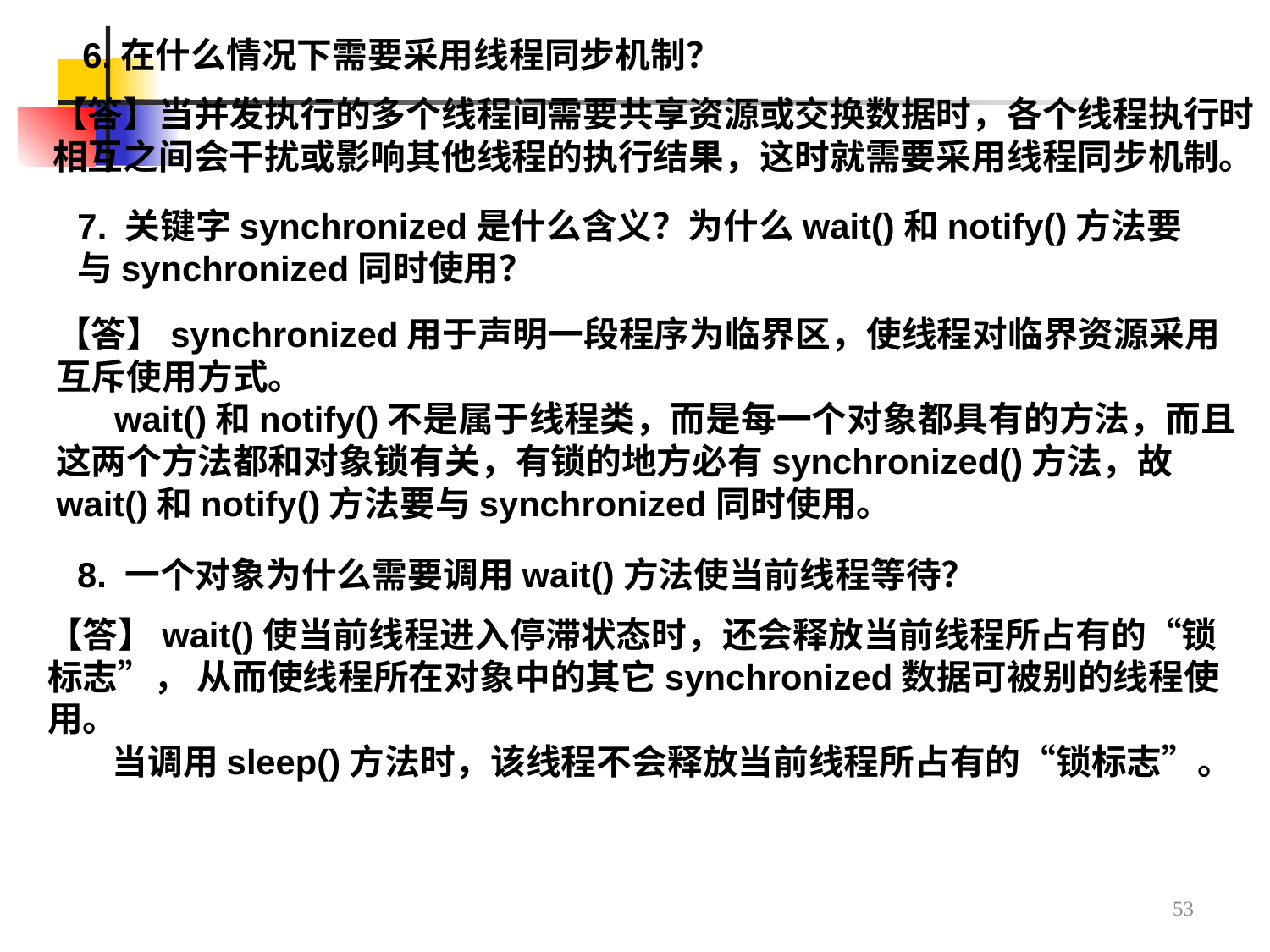

6.在什么情况下需要采用线程同步机制？
【答】当并发执行的多个线程间需要共享资源或交换数据时，各个线程执行时相互之间会干扰或影响其他线程的执行结果，这时就需要采用线程同步机制。
7. 关键字synchronized是什么含义？为什么wait()和notify()方法要与synchronized同时使用？
【答】synchronized用于声明一段程序为临界区，使线程对临界资源采用互斥使用方式。
      wait()和notify()不是属于线程类，而是每一个对象都具有的方法，而且这两个方法都和对象锁有关，有锁的地方必有synchronized()方法，故wait()和notify()方法要与synchronized同时使用。
8. 一个对象为什么需要调用wait()方法使当前线程等待？
【答】wait()使当前线程进入停滞状态时，还会释放当前线程所占有的“锁标志”， 从而使线程所在对象中的其它synchronized数据可被别的线程使用。
       当调用sleep()方法时，该线程不会释放当前线程所占有的“锁标志”。
53